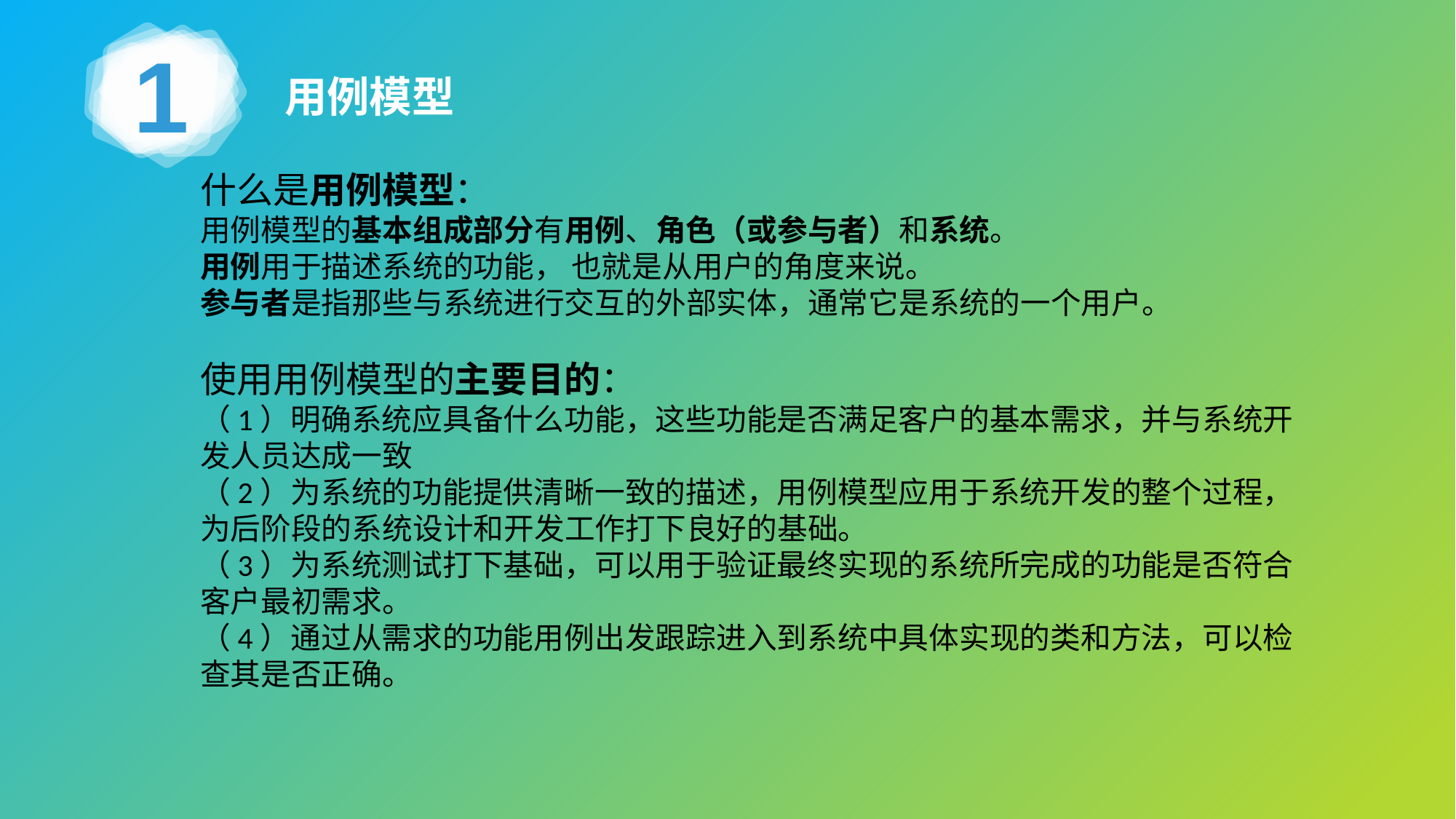

1

用例模型
什么是用例模型：
用例模型的基本组成部分有用例、角色（或参与者）和系统。
用例用于描述系统的功能， 也就是从用户的角度来说。
参与者是指那些与系统进行交互的外部实体，通常它是系统的一个用户。

使用用例模型的主要目的：
（1）明确系统应具备什么功能，这些功能是否满足客户的基本需求，并与系统开发人员达成一致
（2）为系统的功能提供清晰一致的描述，用例模型应用于系统开发的整个过程，为后阶段的系统设计和开发工作打下良好的基础。
（3）为系统测试打下基础，可以用于验证最终实现的系统所完成的功能是否符合客户最初需求。
（4）通过从需求的功能用例出发跟踪进入到系统中具体实现的类和方法，可以检查其是否正确。